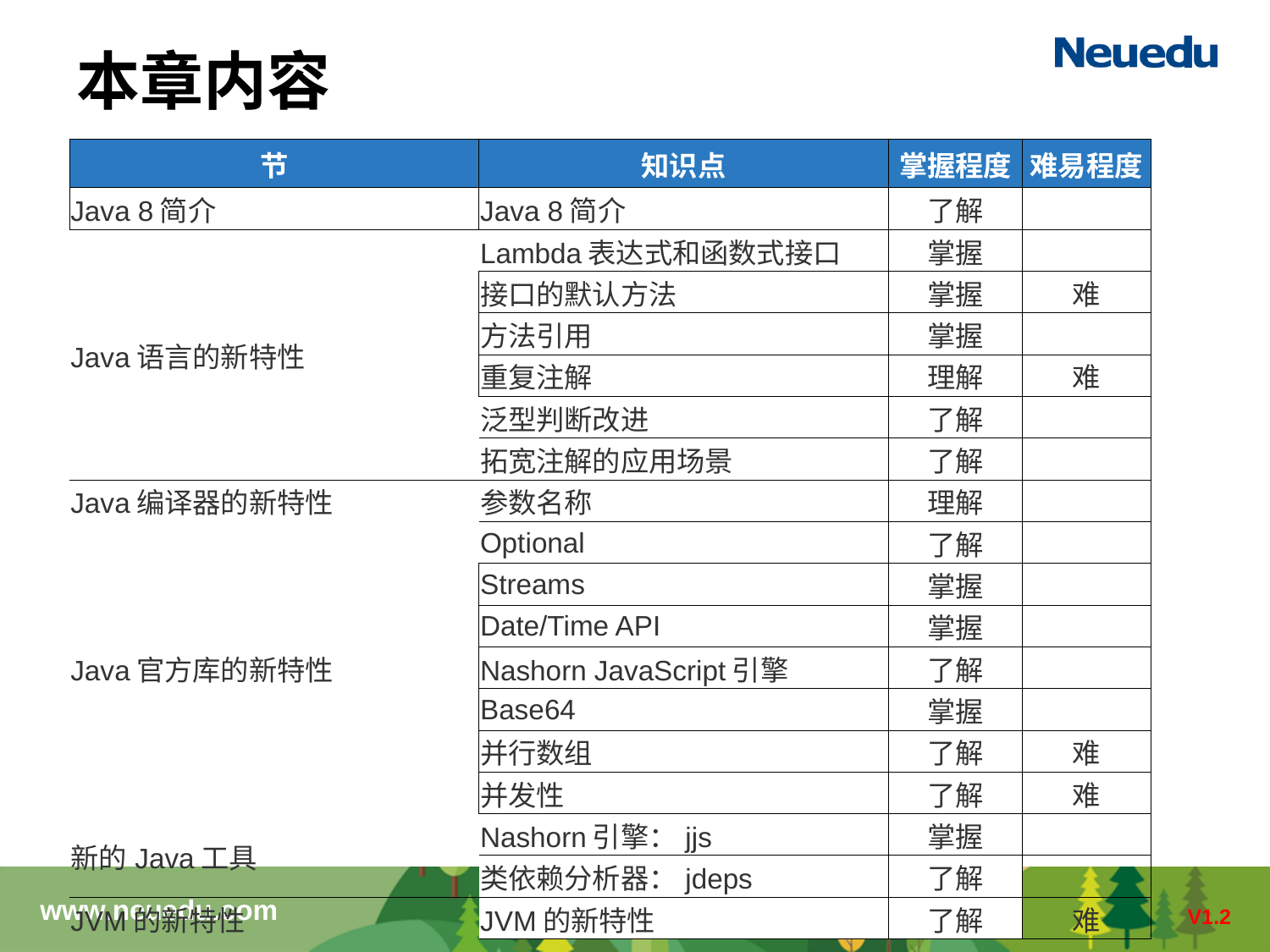

# 本章内容
| 节 | 知识点 | 掌握程度 | 难易程度 |
| --- | --- | --- | --- |
| Java 8简介 | Java 8简介 | 了解 |  |
| Java语言的新特性 | Lambda表达式和函数式接口 | 掌握 |  |
|  | 接口的默认方法 | 掌握 | 难 |
|  | 方法引用 | 掌握 |  |
|  | 重复注解 | 理解 | 难 |
|  | 泛型判断改进 | 了解 |  |
|  | 拓宽注解的应用场景 | 了解 |  |
| Java编译器的新特性 | 参数名称 | 理解 |  |
| Java官方库的新特性 | Optional | 了解 |  |
|  | Streams | 掌握 |  |
|  | Date/Time API | 掌握 |  |
|  | Nashorn JavaScript引擎 | 了解 |  |
|  | Base64 | 掌握 |  |
|  | 并行数组 | 了解 | 难 |
|  | 并发性 | 了解 | 难 |
| 新的Java工具 | Nashorn引擎：jjs | 掌握 |  |
|  | 类依赖分析器：jdeps | 了解 |  |
| JVM的新特性 | JVM的新特性 | 了解 | 难 |